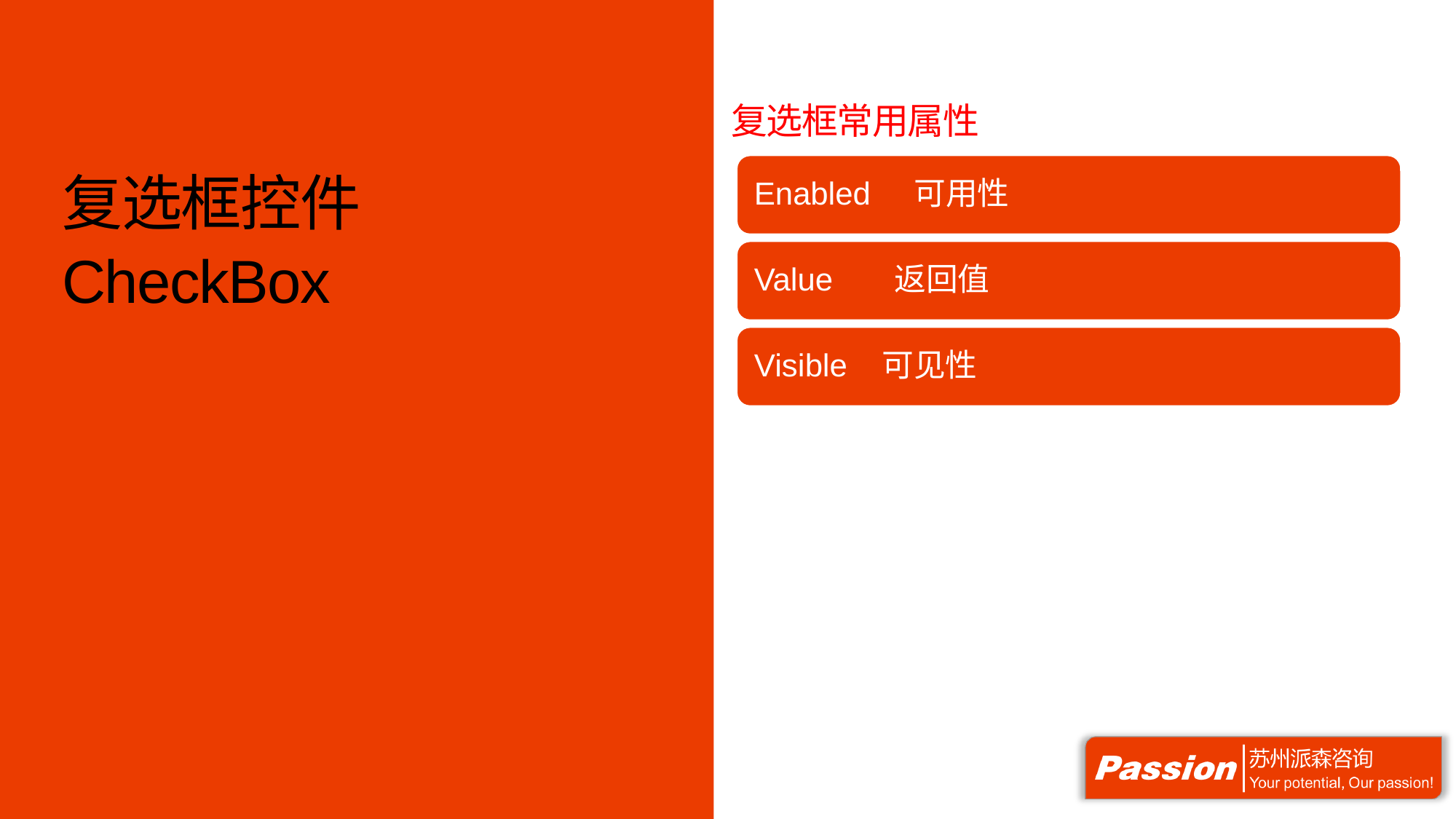

复选框常用属性
Enabled    可用性
Value      返回值
Visible   可见性
复选框控件
CheckBox